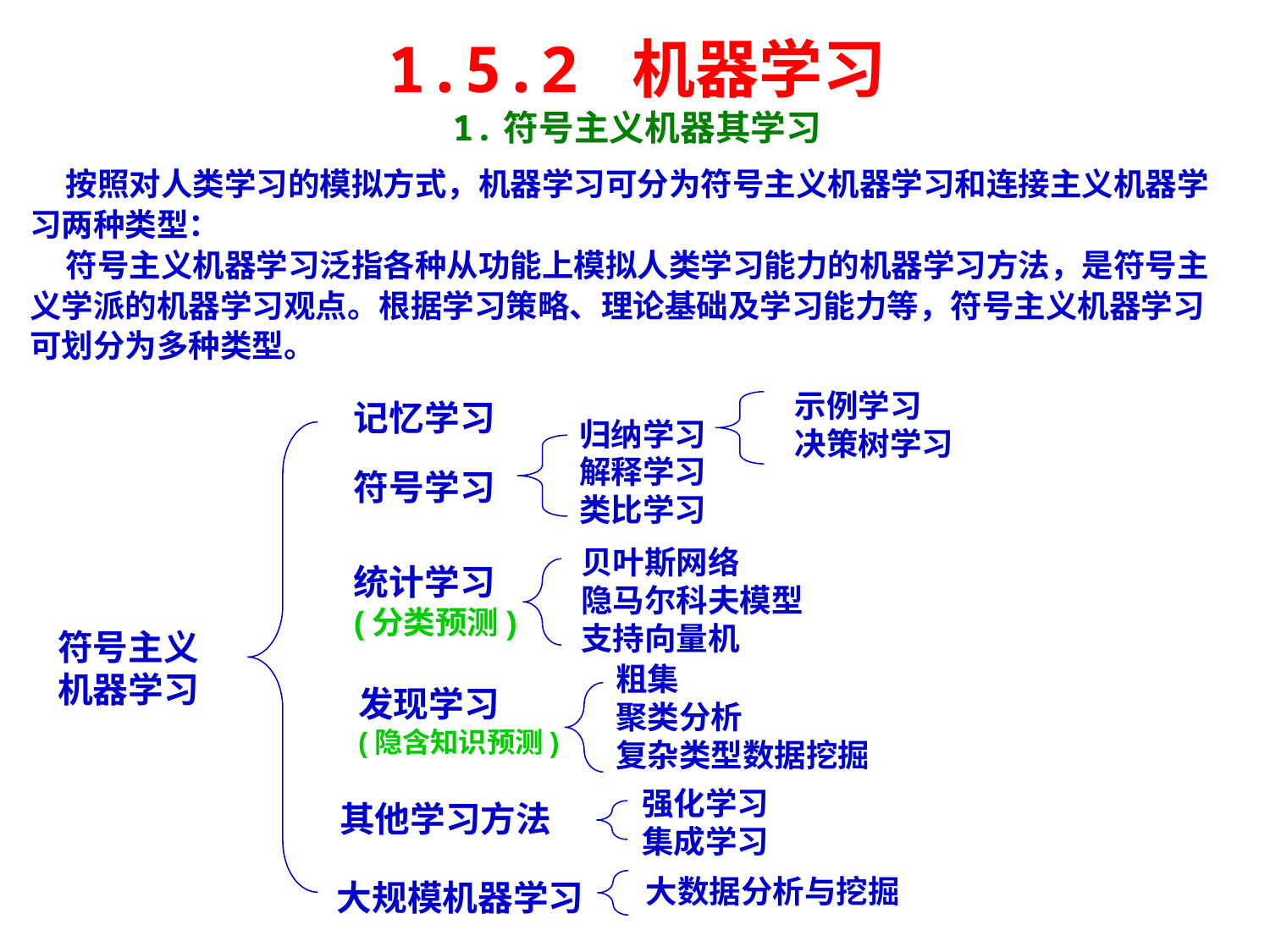

1.5.2 机器学习
1.符号主义机器其学习
    按照对人类学习的模拟方式，机器学习可分为符号主义机器学习和连接主义机器学习两种类型：
    符号主义机器学习泛指各种从功能上模拟人类学习能力的机器学习方法，是符号主义学派的机器学习观点。根据学习策略、理论基础及学习能力等，符号主义机器学习可划分为多种类型。
示例学习
决策树学习

记忆学习
归纳学习

解释学习
类比学习
符号学习
贝叶斯网络
隐马尔科夫模型
支持向量机
统计学习
(分类预测)

符号主义
机器学习
粗集
聚类分析
复杂类型数据挖掘
发现学习
(隐含知识预测)

强化学习
集成学习
其他学习方法

大数据分析与挖掘
大规模机器学习